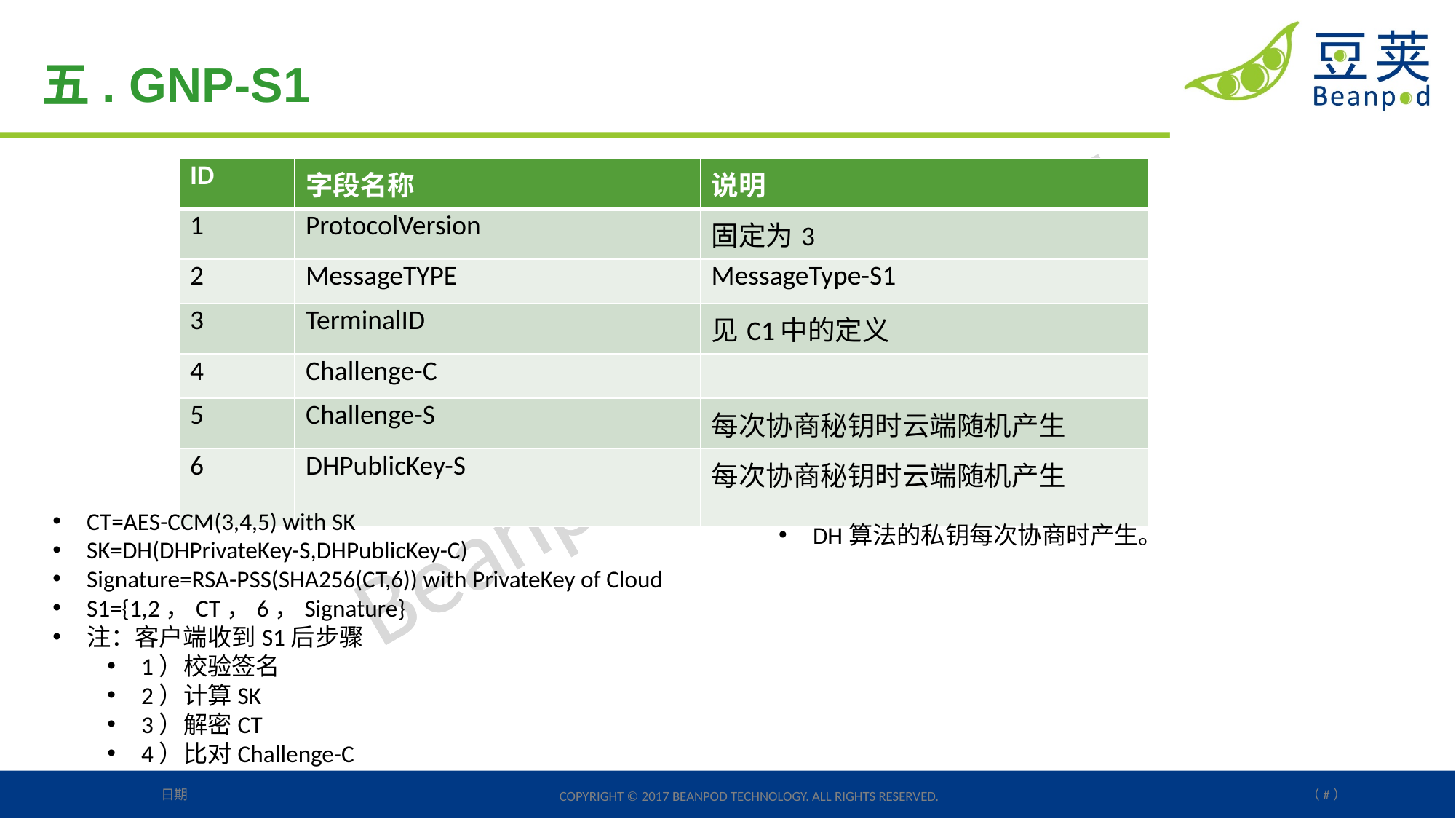

五. GNP-S1
| ID | 字段名称 | 说明 |
| --- | --- | --- |
| 1 | ProtocolVersion | 固定为3 |
| 2 | MessageTYPE | MessageType-S1 |
| 3 | TerminalID | 见C1中的定义 |
| 4 | Challenge-C |  |
| 5 | Challenge-S | 每次协商秘钥时云端随机产生 |
| 6 | DHPublicKey-S | 每次协商秘钥时云端随机产生 |
CT=AES-CCM(3,4,5) with SK
SK=DH(DHPrivateKey-S,DHPublicKey-C)
Signature=RSA-PSS(SHA256(CT,6)) with PrivateKey of Cloud
S1={1,2，CT，6，Signature}
注：客户端收到S1后步骤
1）校验签名
2）计算SK
3）解密CT
4）比对Challenge-C
DH算法的私钥每次协商时产生。